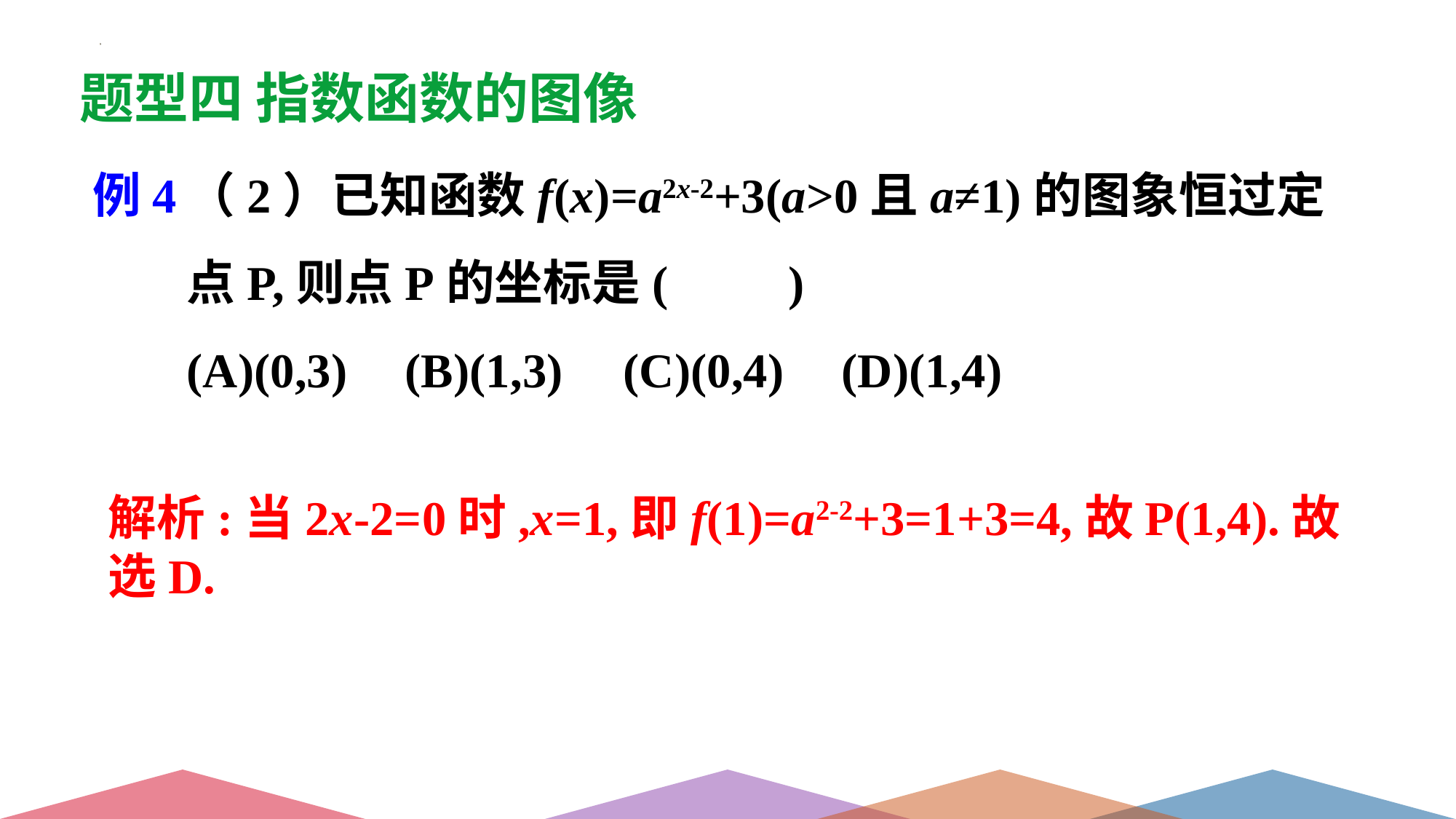

题型四 指数函数的图像
（2）已知函数f(x)=a2x-2+3(a>0且a≠1)的图象恒过定点P,则点P的坐标是(　　)
(A)(0,3)	(B)(1,3)	(C)(0,4)	(D)(1,4)
例4
解析:当2x-2=0时,x=1,即f(1)=a2-2+3=1+3=4,故P(1,4).故选D.